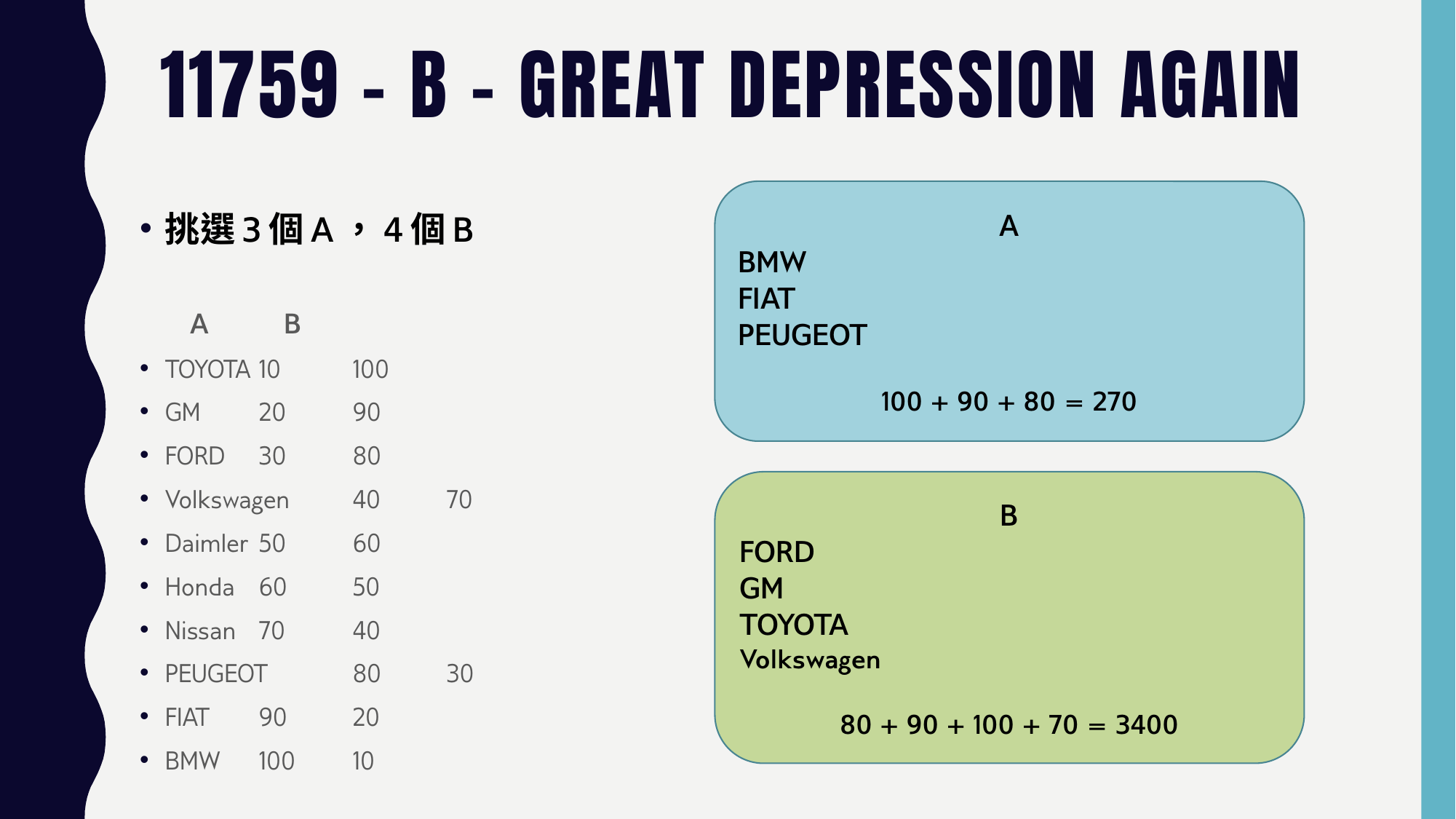

# 11759 - B - Great Depression Again

挑選3個A，4個B

		A	B
TOYOTA	10	100
GM		20	90
FORD		30	80
Volkswagen	40	70
Daimler	50	60
Honda	60	50
Nissan	70	40
PEUGEOT	80	30
FIAT		90	20
BMW		100	10
A
BMW
FIAT
PEUGEOT

100 + 90 + 80 = 270
B
FORD
GM
TOYOTA
Volkswagen

80 + 90 + 100 + 70 = 3400